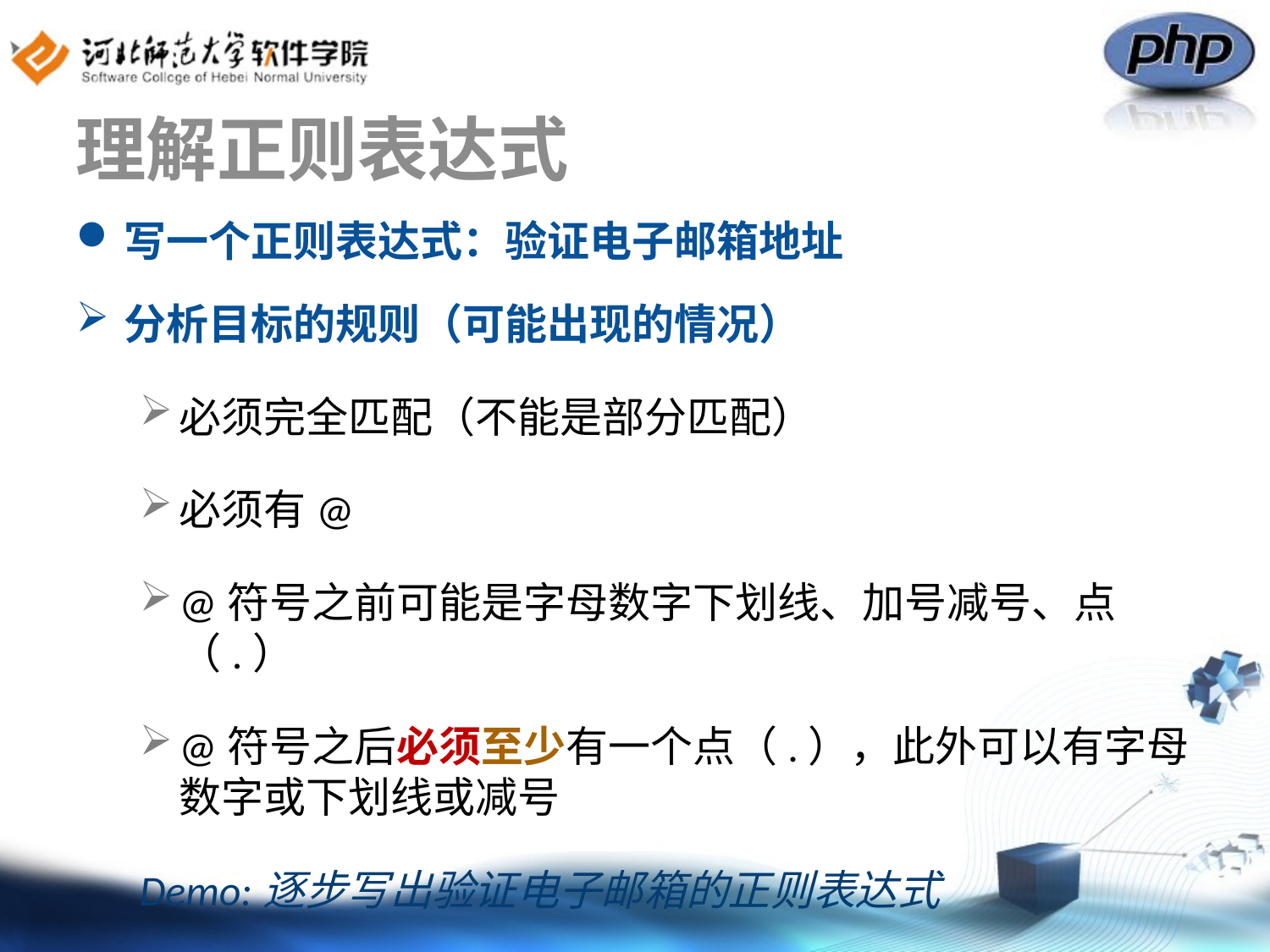

# 理解正则表达式
写一个正则表达式：验证电子邮箱地址
分析目标的规则（可能出现的情况）
必须完全匹配（不能是部分匹配）
必须有@
@符号之前可能是字母数字下划线、加号减号、点（.）
@符号之后必须至少有一个点（.），此外可以有字母数字或下划线或减号
Demo:逐步写出验证电子邮箱的正则表达式